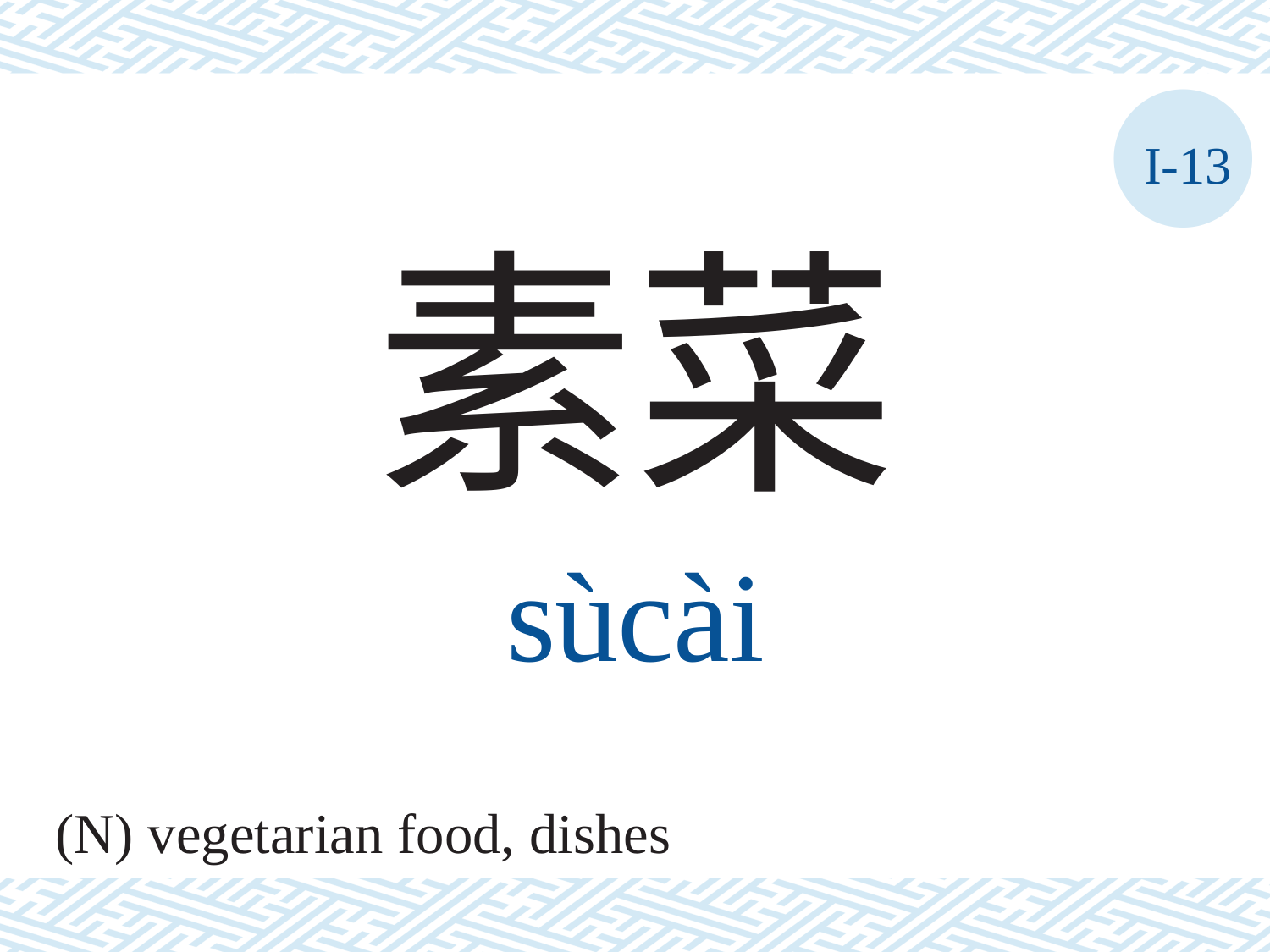

I-13
素菜
sùcài
(N) vegetarian food, dishes